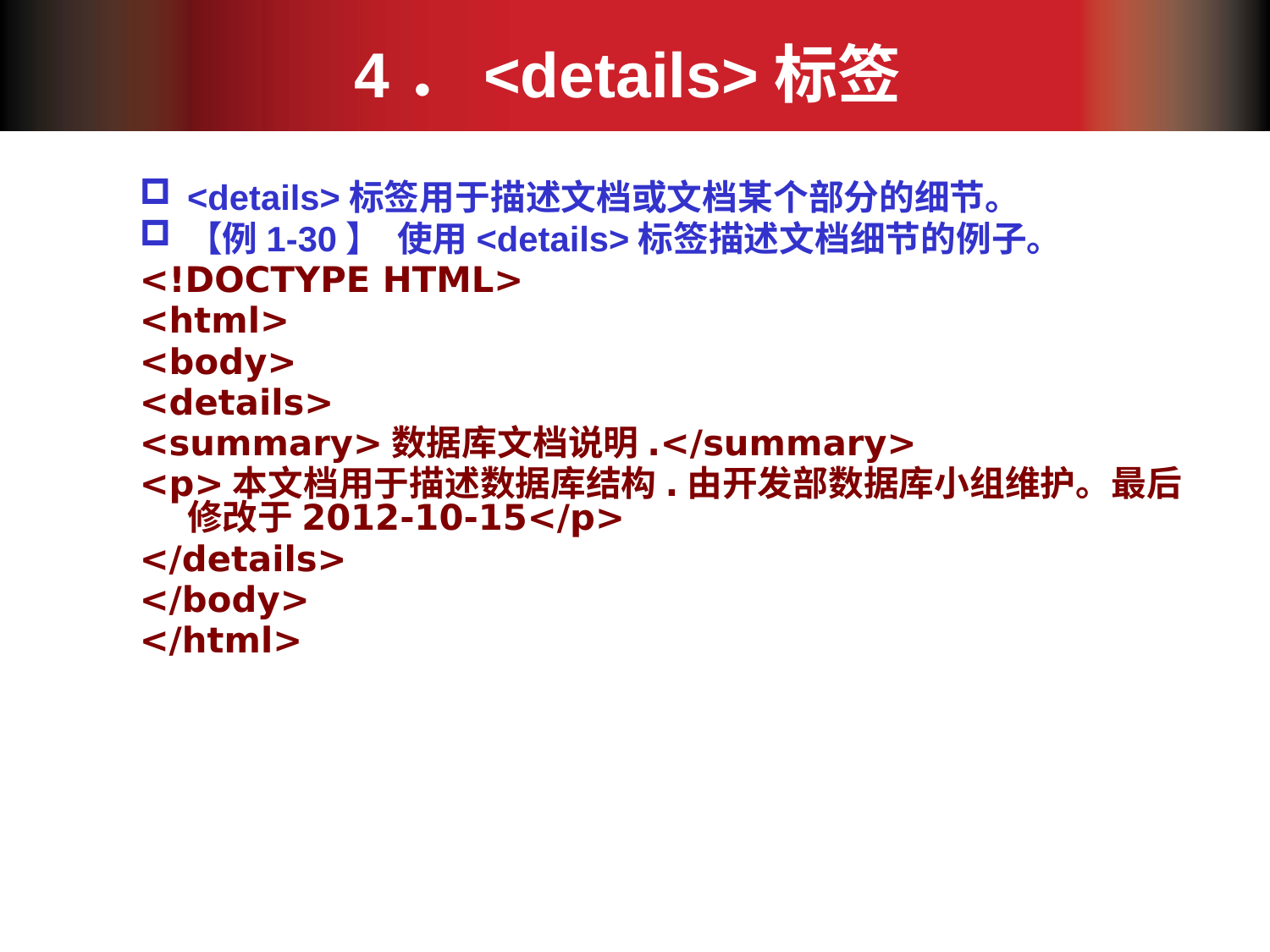

# 4．<details>标签
<details>标签用于描述文档或文档某个部分的细节。
【例1-30】  使用<details>标签描述文档细节的例子。
<!DOCTYPE HTML>
<html>
<body>
<details>
<summary>数据库文档说明.</summary>
<p>本文档用于描述数据库结构.由开发部数据库小组维护。最后修改于2012-10-15</p>
</details>
</body>
</html>